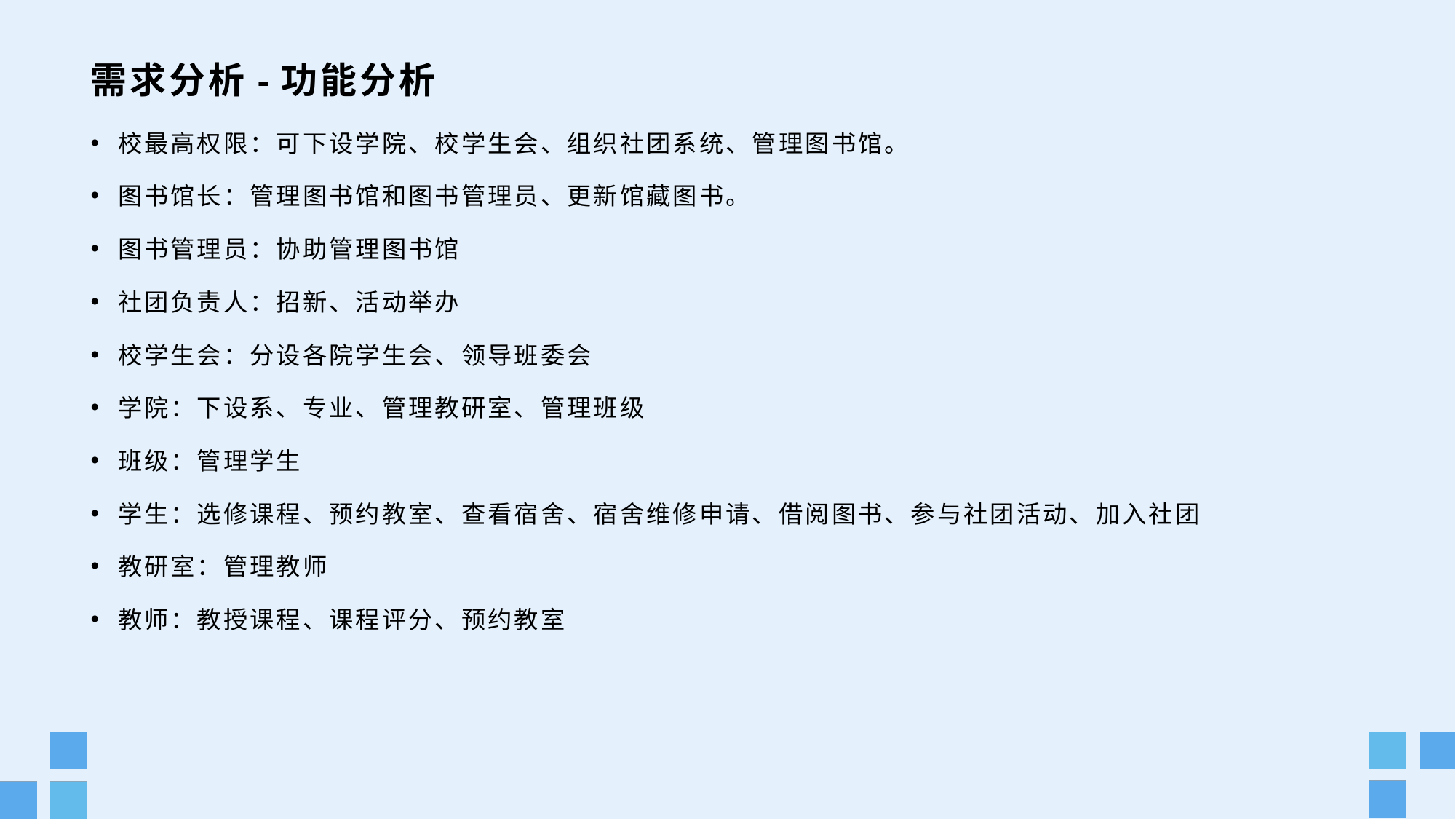

# 需求分析-功能分析
校最高权限：可下设学院、校学生会、组织社团系统、管理图书馆。
图书馆长：管理图书馆和图书管理员、更新馆藏图书。
图书管理员：协助管理图书馆
社团负责人：招新、活动举办
校学生会：分设各院学生会、领导班委会
学院：下设系、专业、管理教研室、管理班级
班级：管理学生
学生：选修课程、预约教室、查看宿舍、宿舍维修申请、借阅图书、参与社团活动、加入社团
教研室：管理教师
教师：教授课程、课程评分、预约教室